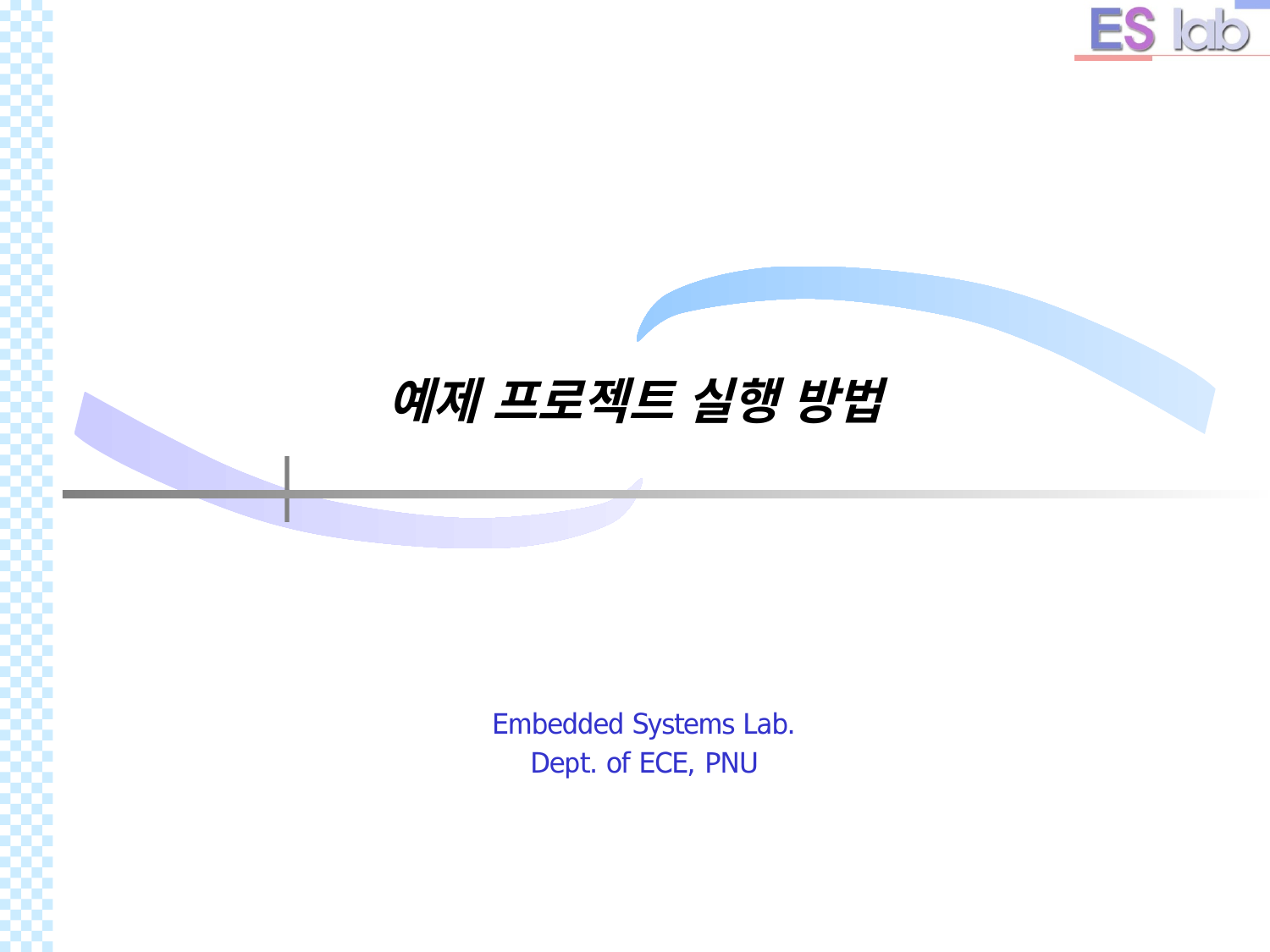

# 예제 프로젝트 실행 방법

Embedded Systems Lab.
Dept. of ECE, PNU